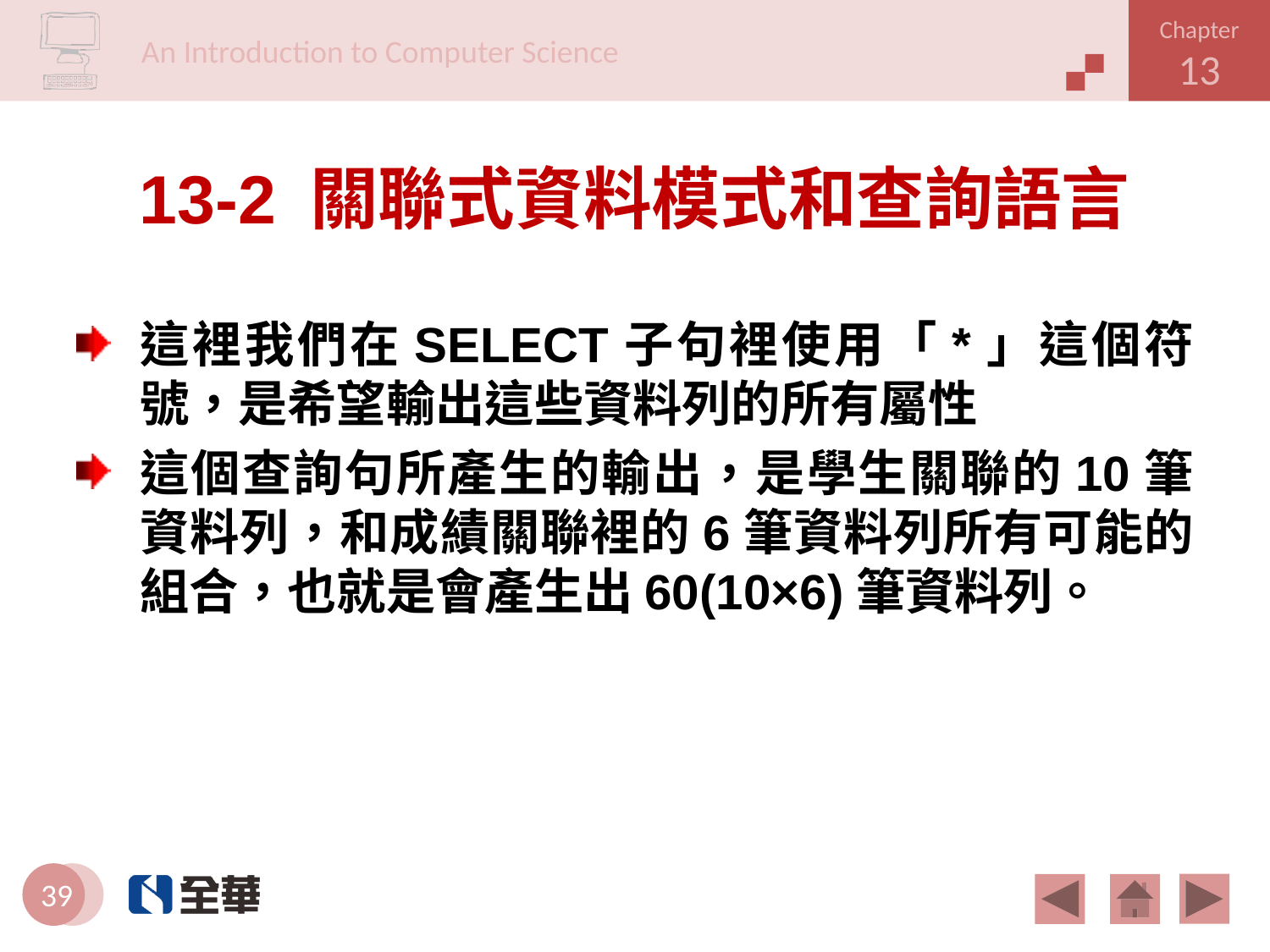

# 13-2 關聯式資料模式和查詢語言
這裡我們在SELECT子句裡使用「*」這個符號，是希望輸出這些資料列的所有屬性
這個查詢句所產生的輸出，是學生關聯的10筆資料列，和成績關聯裡的6筆資料列所有可能的組合，也就是會產生出60(10×6)筆資料列。